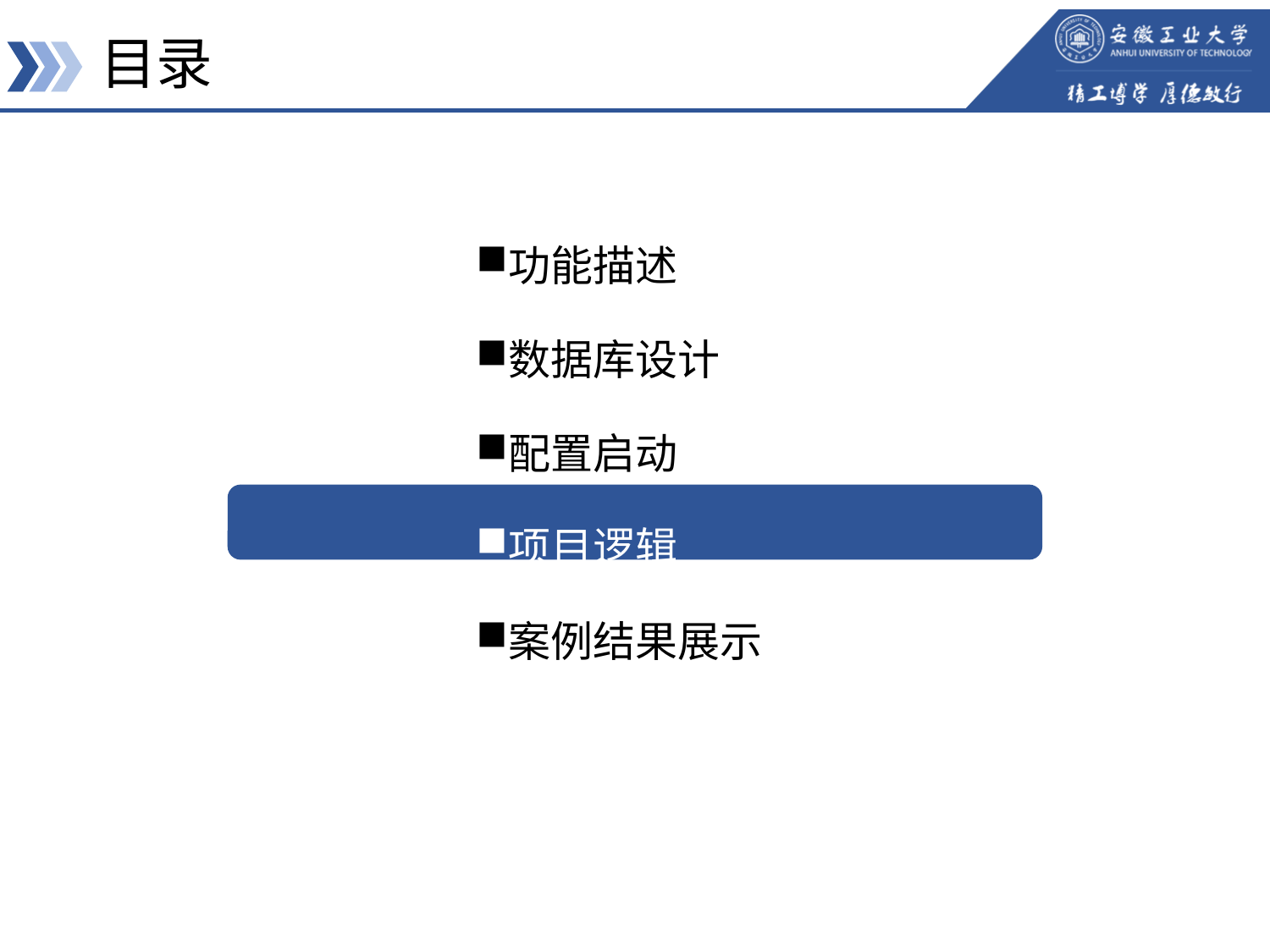

# 目录
功能描述
数据库设计
配置启动
项目逻辑
案例结果展示